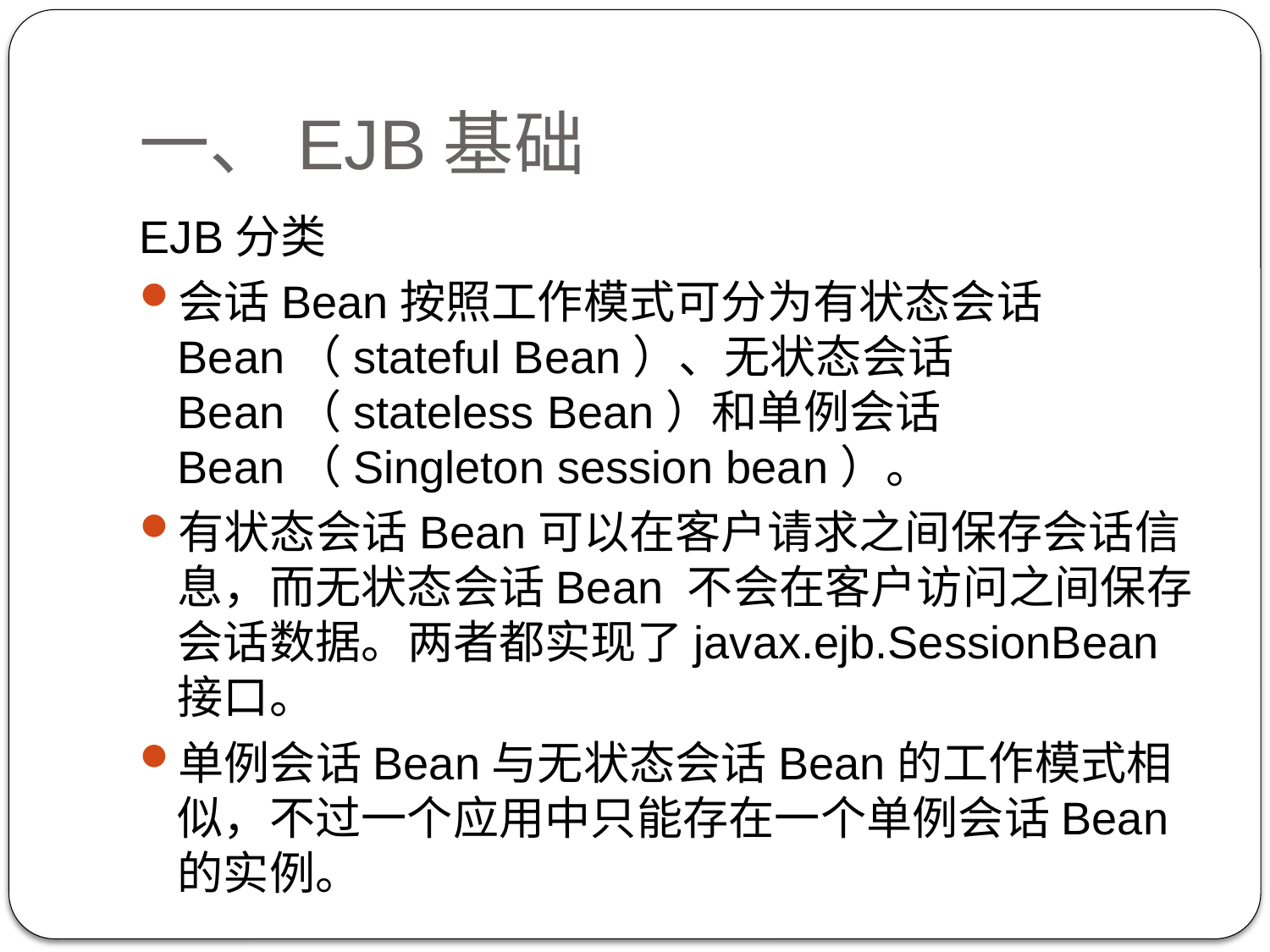

# 一、EJB基础
EJB分类
会话Bean按照工作模式可分为有状态会话Bean（stateful Bean）、无状态会话Bean（stateless Bean）和单例会话Bean（Singleton session bean）。
有状态会话Bean可以在客户请求之间保存会话信息，而无状态会话Bean 不会在客户访问之间保存会话数据。两者都实现了javax.ejb.SessionBean 接口。
单例会话Bean与无状态会话Bean的工作模式相似，不过一个应用中只能存在一个单例会话Bean的实例。